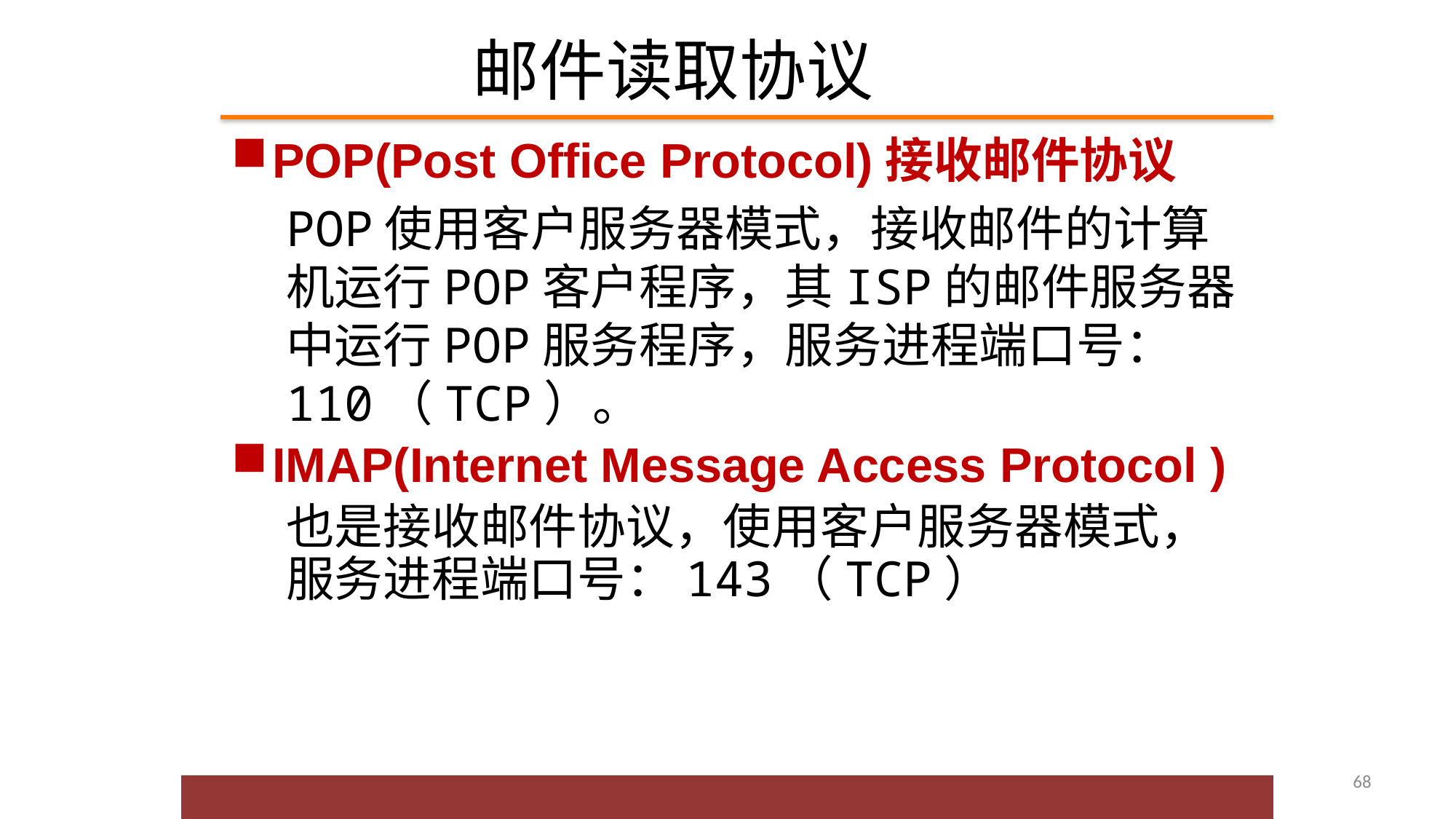

# 邮件读取协议
POP(Post Office Protocol)接收邮件协议
POP使用客户服务器模式，接收邮件的计算机运行POP客户程序，其ISP的邮件服务器中运行POP服务程序，服务进程端口号：110（TCP）。
IMAP(Internet Message Access Protocol )
也是接收邮件协议，使用客户服务器模式，服务进程端口号：143（TCP）
68